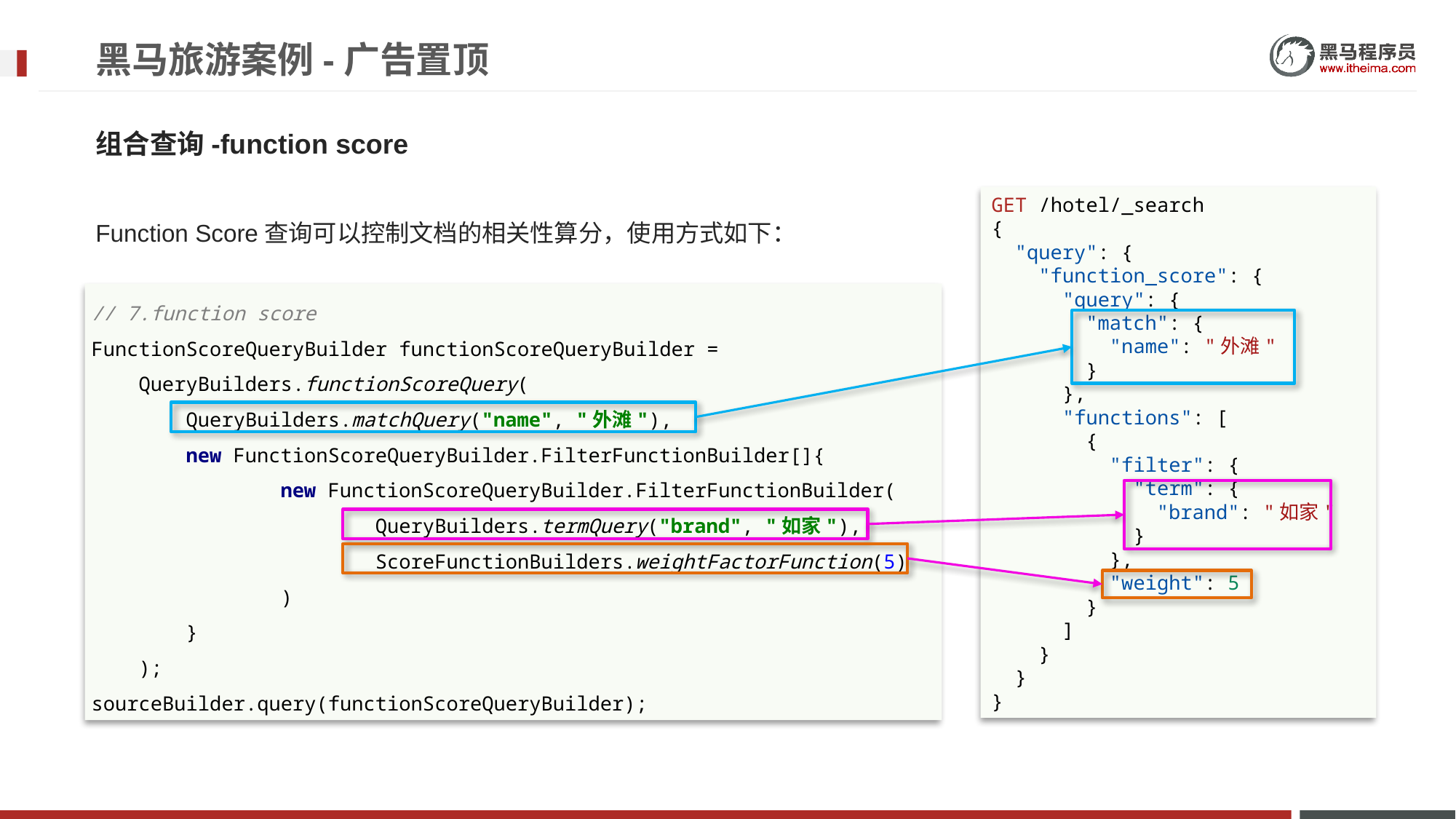

# 黑马旅游案例-广告置顶
组合查询-function score
GET /hotel/_search
{
  "query": {
    "function_score": {
      "query": {
        "match": {
          "name": "外滩"
        }
      },
      "functions": [
        {
          "filter": {
            "term": {
              "brand": "如家"
            }
          },
          "weight": 5
        }
      ]
    }
  }
}
Function Score查询可以控制文档的相关性算分，使用方式如下：
// 7.function score
FunctionScoreQueryBuilder functionScoreQueryBuilder =
    QueryBuilders.functionScoreQuery(
        QueryBuilders.matchQuery("name", "外滩"),
        new FunctionScoreQueryBuilder.FilterFunctionBuilder[]{
                new FunctionScoreQueryBuilder.FilterFunctionBuilder(
                        QueryBuilders.termQuery("brand", "如家"),
                        ScoreFunctionBuilders.weightFactorFunction(5)
                )
        }
    );
sourceBuilder.query(functionScoreQueryBuilder);